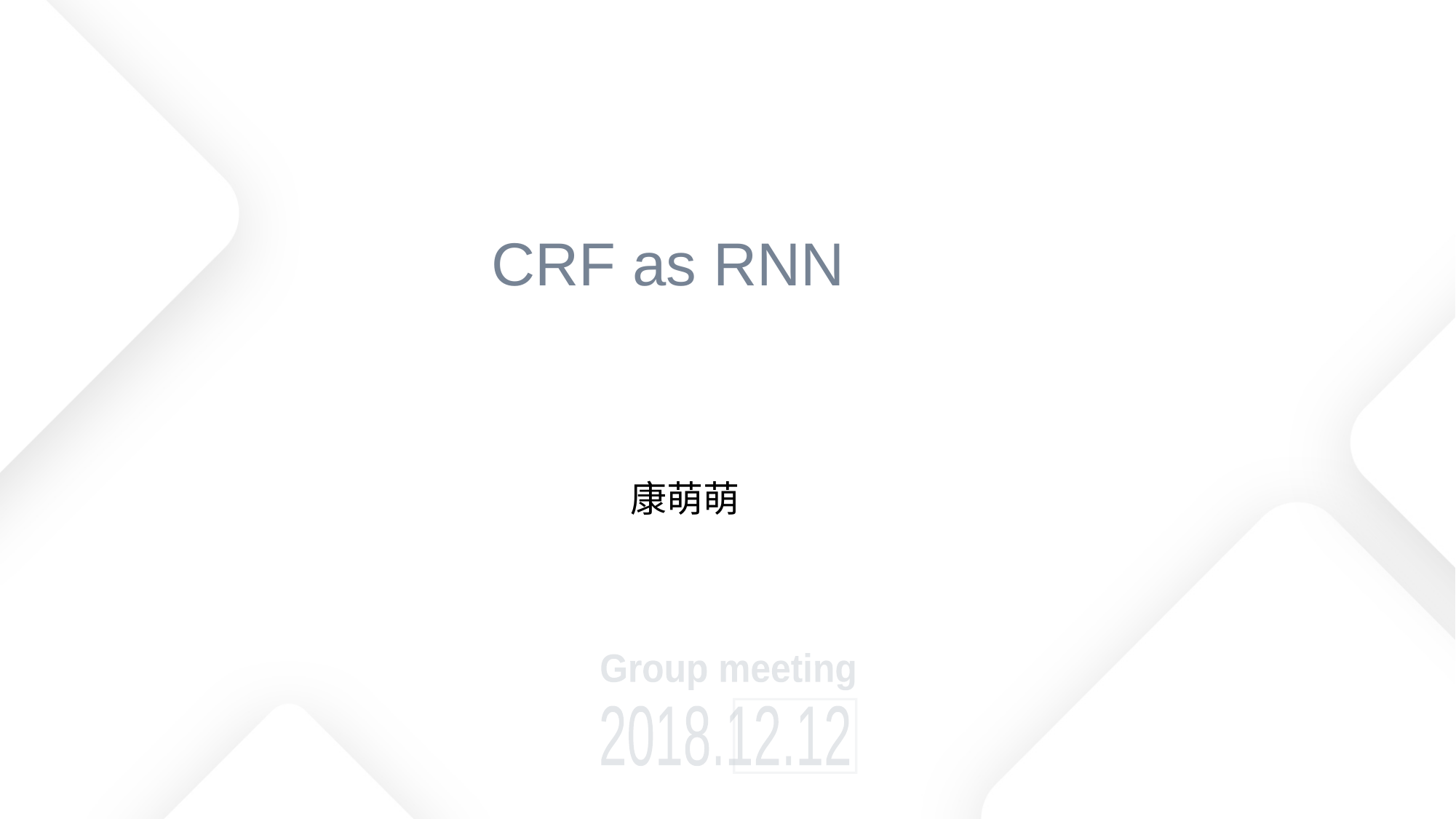

# CRF as RNN
康萌萌
Group meeting

2018.12.12